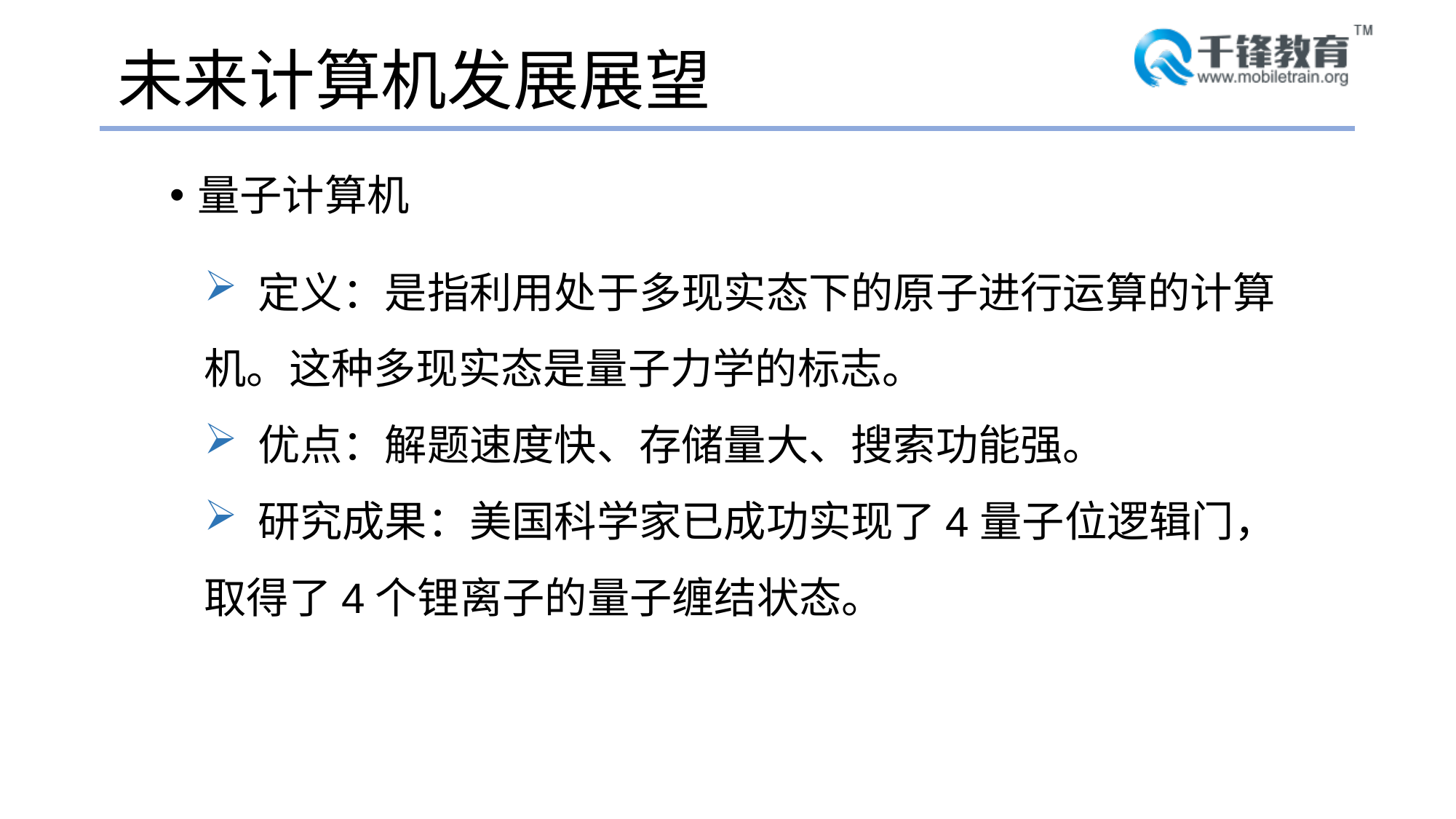

# 未来计算机发展展望
量子计算机
 定义：是指利用处于多现实态下的原子进行运算的计算机。这种多现实态是量子力学的标志。
 优点：解题速度快、存储量大、搜索功能强。
 研究成果：美国科学家已成功实现了4量子位逻辑门，取得了4个锂离子的量子缠结状态。